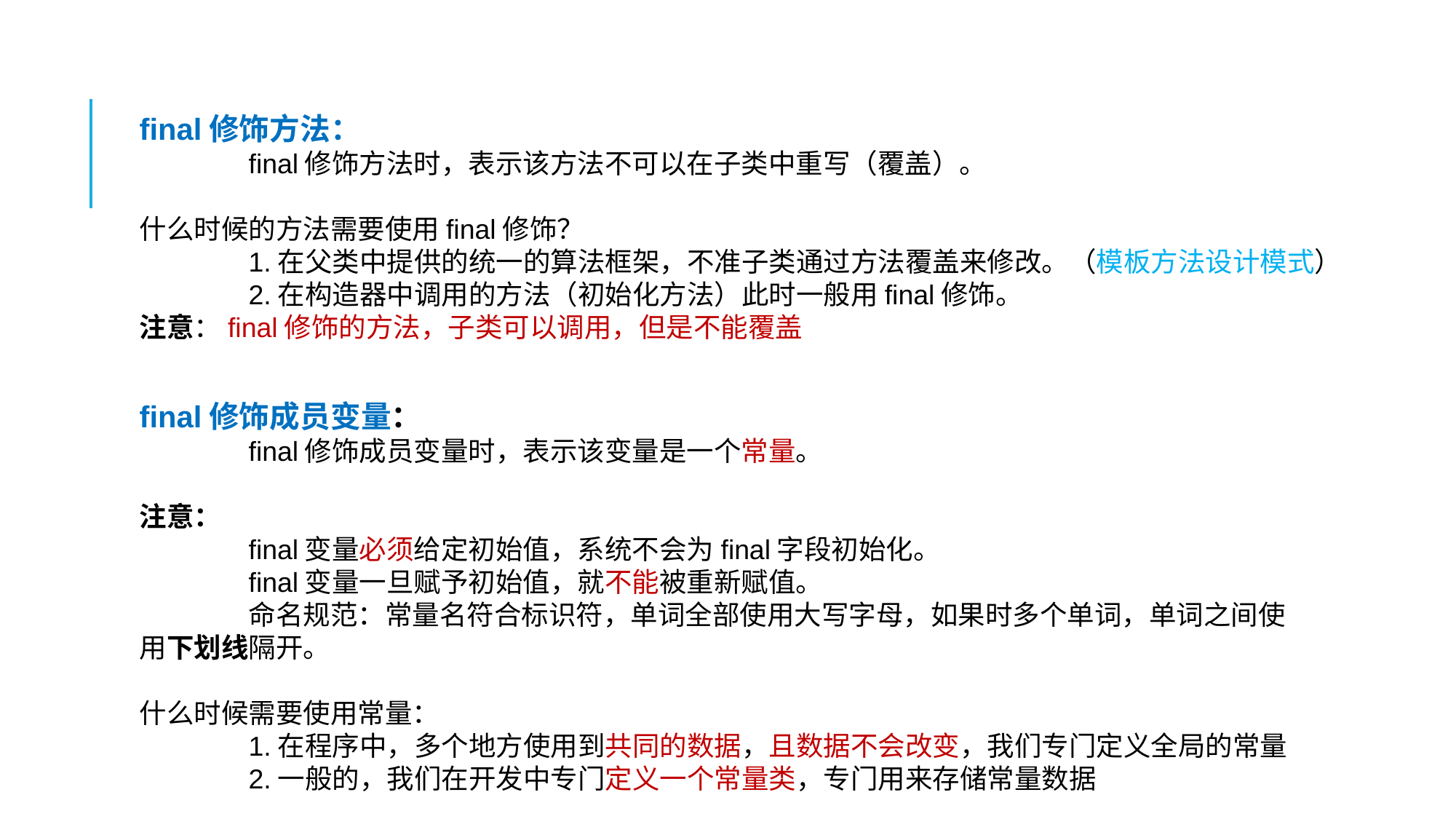

final修饰方法：
	final修饰方法时，表示该方法不可以在子类中重写（覆盖）。

什么时候的方法需要使用final修饰？
	1.在父类中提供的统一的算法框架，不准子类通过方法覆盖来修改。（模板方法设计模式）
	2.在构造器中调用的方法（初始化方法）此时一般用final修饰。
注意：final修饰的方法，子类可以调用，但是不能覆盖
final修饰成员变量：
	final修饰成员变量时，表示该变量是一个常量。

注意：
	final变量必须给定初始值，系统不会为final字段初始化。
	final变量一旦赋予初始值，就不能被重新赋值。
	命名规范：常量名符合标识符，单词全部使用大写字母，如果时多个单词，单词之间使用下划线隔开。

什么时候需要使用常量：
	1.在程序中，多个地方使用到共同的数据，且数据不会改变，我们专门定义全局的常量
	2.一般的，我们在开发中专门定义一个常量类，专门用来存储常量数据